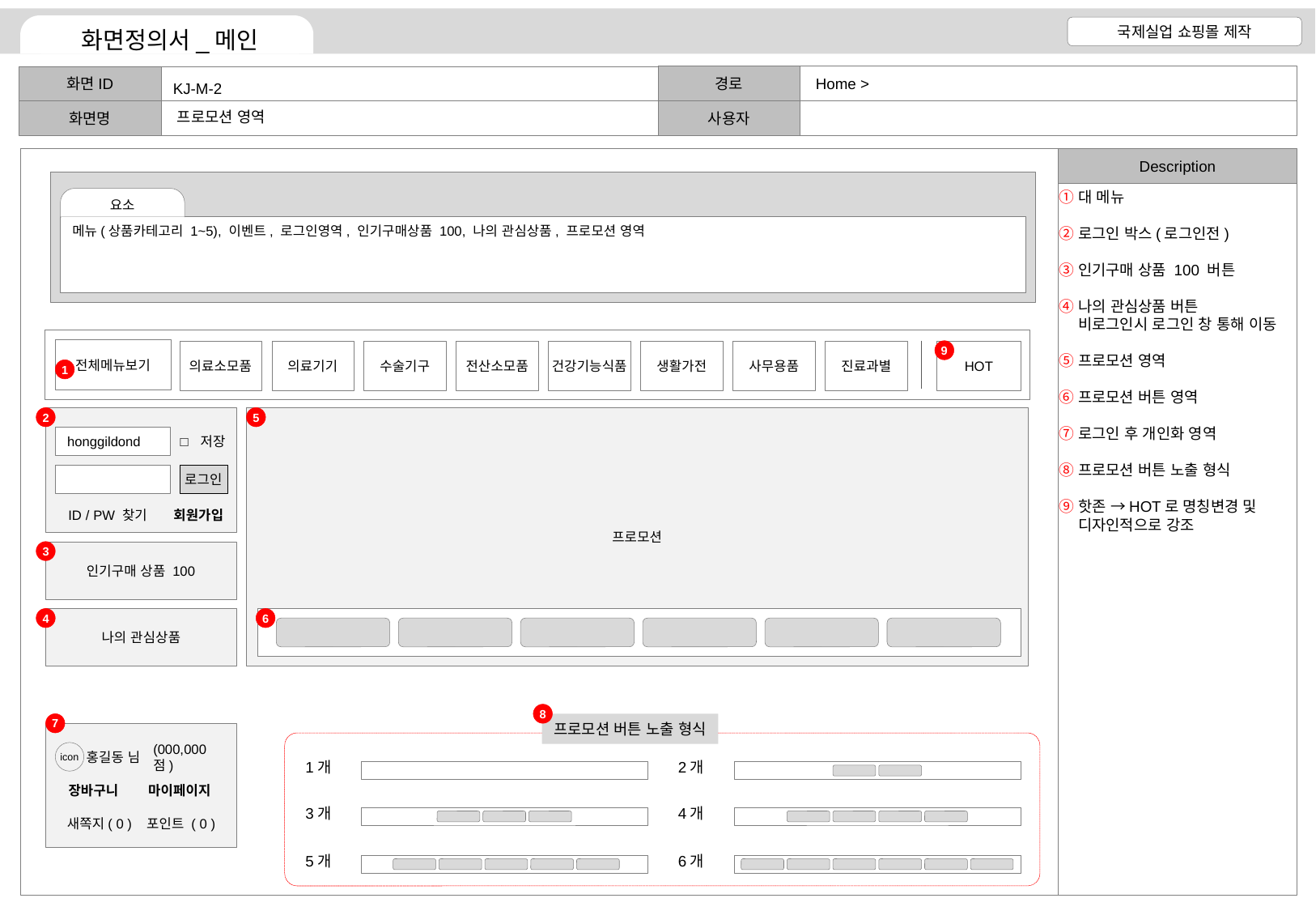

Home >
KJ-M-2
프로모션 영역

대 메뉴

로그인 박스(로그인전)

인기구매 상품 100 버튼

나의 관심상품 버튼
비로그인시 로그인 창 통해 이동

프로모션 영역

프로모션 버튼 영역

로그인 후 개인화 영역

프로모션 버튼 노출 형식

핫존 →HOT로 명칭변경 및 디자인적으로 강조
요소
메뉴(상품카테고리 1~5), 이벤트, 로그인영역, 인기구매상품 100, 나의 관심상품, 프로모션 영역

전체메뉴보기
의료소모품
의료기기
수술기구
전산소모품
건강기능식품
생활가전
사무용품
진료과별
9
HOT
1
2

프로모션
5
honggildond
□
저장

로그인
ID / PW 찾기
회원가입
3
인기구매 상품 100
나의 관심상품
4
6

8
7
프로모션 버튼 노출 형식

icon
홍길동 님
(000,000 점)
1개
2개

장바구니
마이페이지
3개
4개

새쪽지( 0 )   포인트 ( 0 )

5개
6개